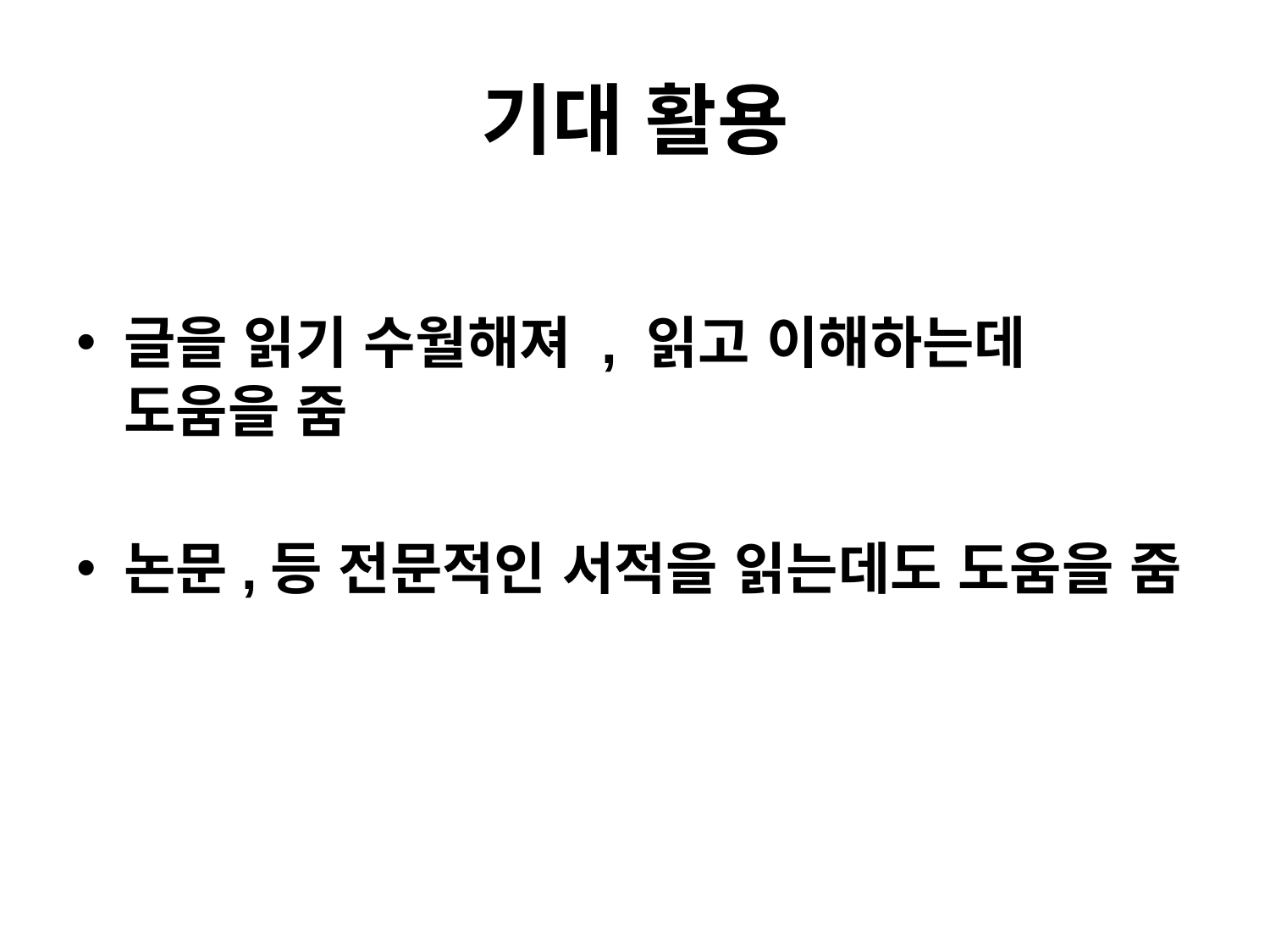

# 기대 활용

글을 읽기 수월해져 , 읽고 이해하는데 도움을 줌

논문,등 전문적인 서적을 읽는데도 도움을 줌